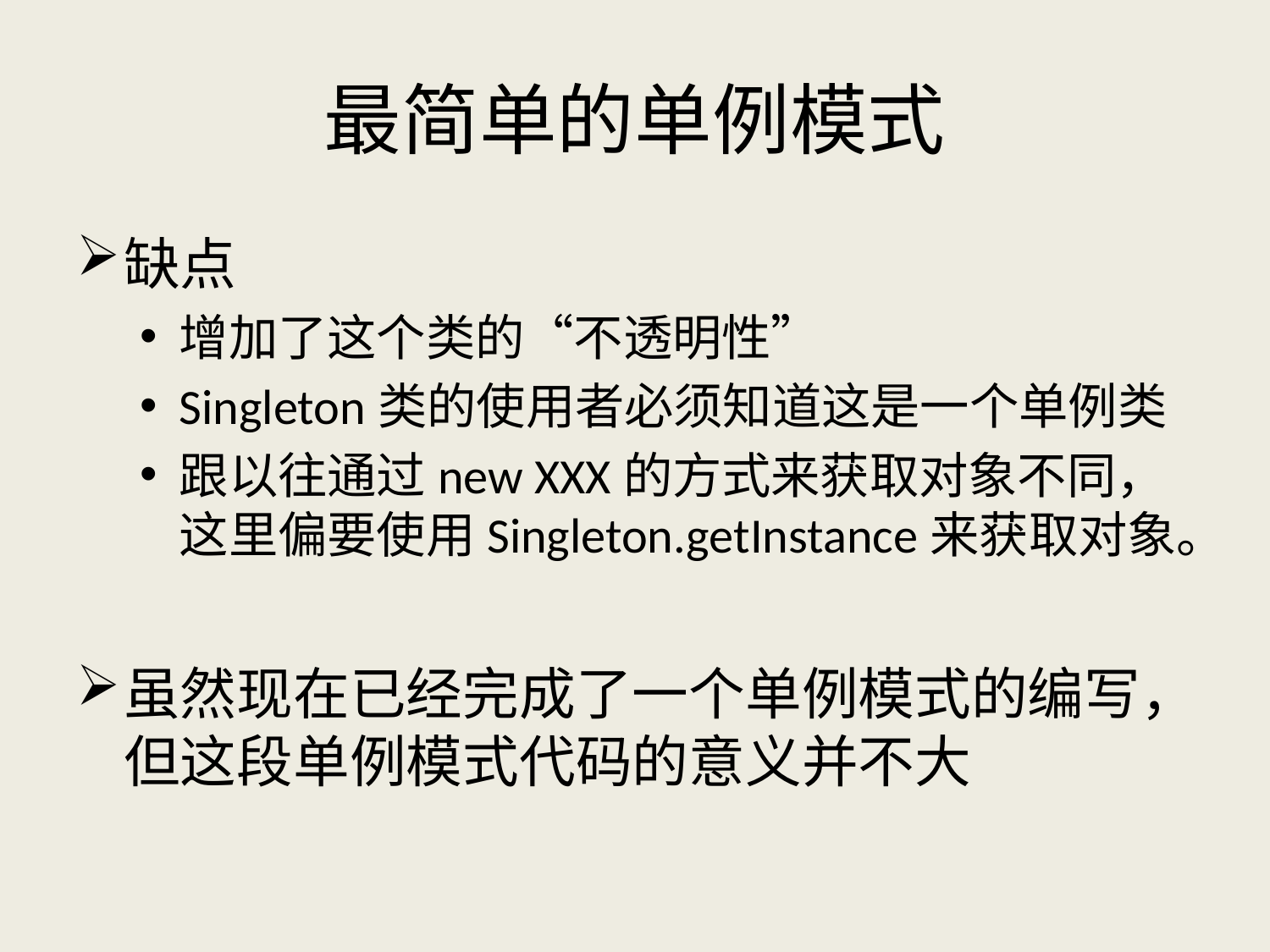

# 最简单的单例模式
缺点
增加了这个类的“不透明性”
Singleton类的使用者必须知道这是一个单例类
跟以往通过new XXX的方式来获取对象不同，这里偏要使用Singleton.getInstance来获取对象。

虽然现在已经完成了一个单例模式的编写，但这段单例模式代码的意义并不大